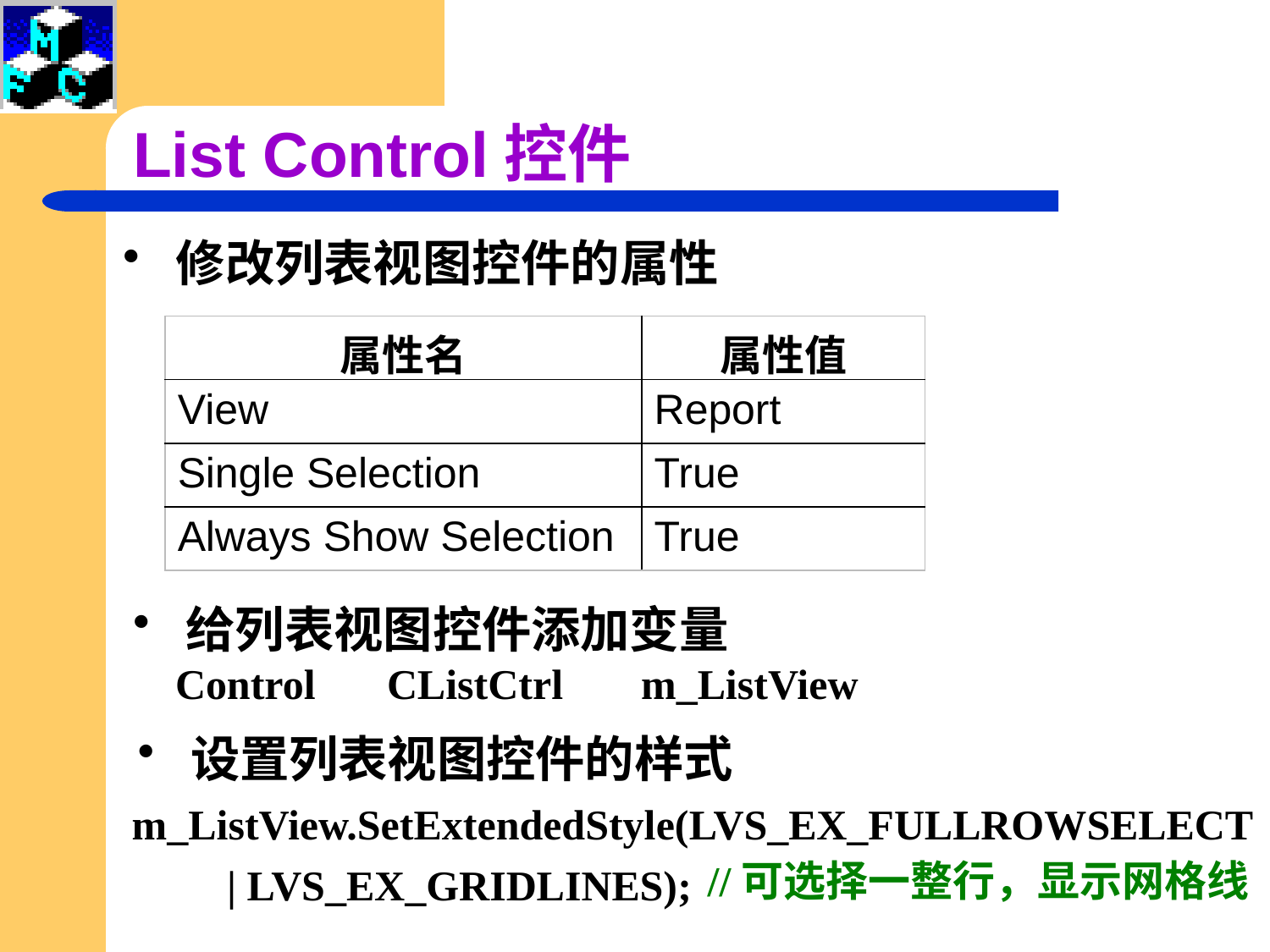

List Control控件
 修改列表视图控件的属性
| 属性名 | 属性值 |
| --- | --- |
| View | Report |
| Single Selection | True |
| Always Show Selection | True |
 给列表视图控件添加变量
    Control 	CListCtrl	m_ListView
 设置列表视图控件的样式
m_ListView.SetExtendedStyle(LVS_EX_FULLROWSELECT
         | LVS_EX_GRIDLINES);
//可选择一整行，显示网格线